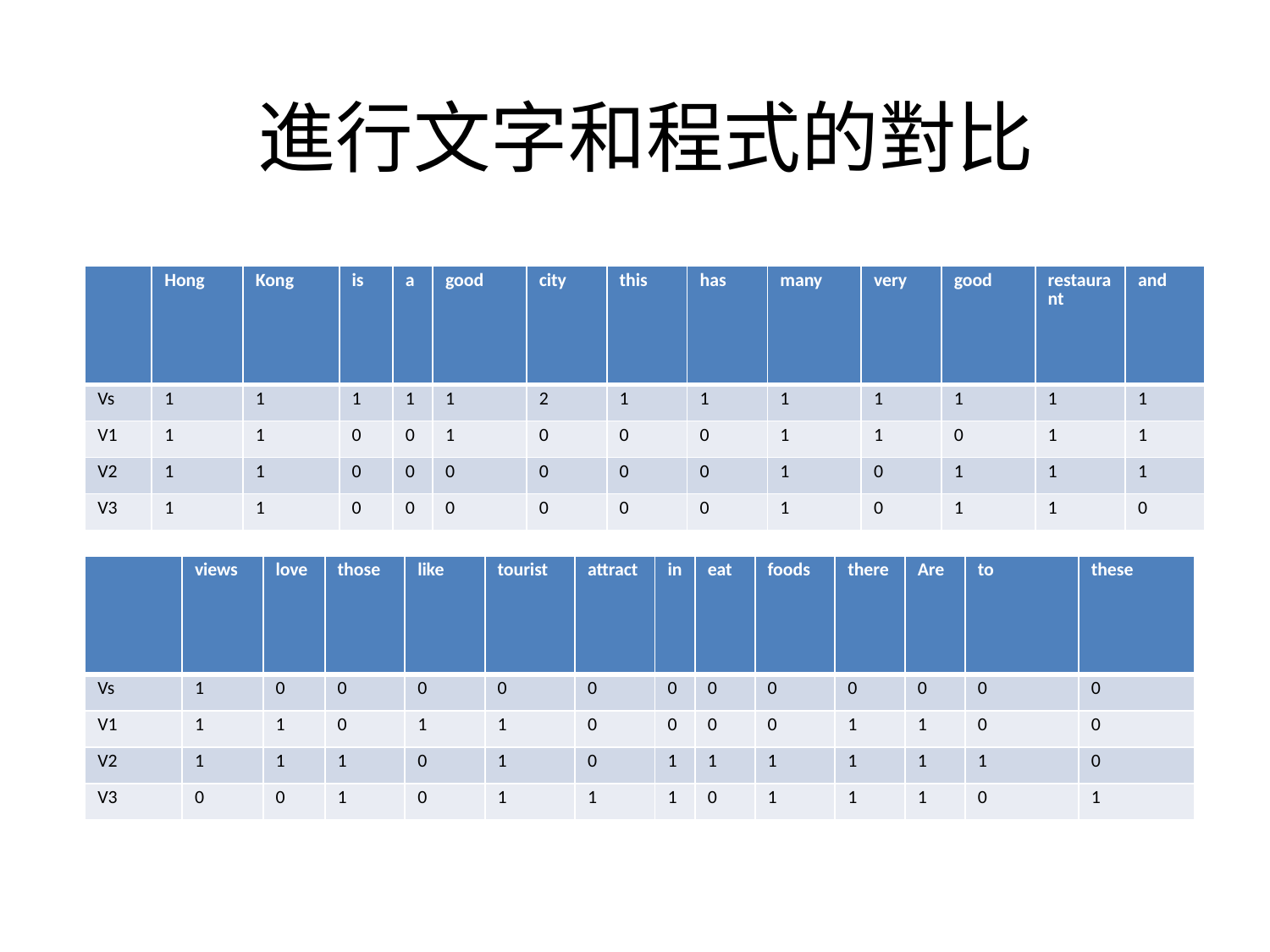

# 進行文字和程式的對比
|  | Hong | Kong | is | a | good | city | this | has | many | very | good | restaurant | and |
| --- | --- | --- | --- | --- | --- | --- | --- | --- | --- | --- | --- | --- | --- |
| Vs | 1 | 1 | 1 | 1 | 1 | 2 | 1 | 1 | 1 | 1 | 1 | 1 | 1 |
| V1 | 1 | 1 | 0 | 0 | 1 | 0 | 0 | 0 | 1 | 1 | 0 | 1 | 1 |
| V2 | 1 | 1 | 0 | 0 | 0 | 0 | 0 | 0 | 1 | 0 | 1 | 1 | 1 |
| V3 | 1 | 1 | 0 | 0 | 0 | 0 | 0 | 0 | 1 | 0 | 1 | 1 | 0 |
|  | views | love | those | like | tourist | attract | in | eat | foods | there | Are | to | these |
| --- | --- | --- | --- | --- | --- | --- | --- | --- | --- | --- | --- | --- | --- |
| Vs | 1 | 0 | 0 | 0 | 0 | 0 | 0 | 0 | 0 | 0 | 0 | 0 | 0 |
| V1 | 1 | 1 | 0 | 1 | 1 | 0 | 0 | 0 | 0 | 1 | 1 | 0 | 0 |
| V2 | 1 | 1 | 1 | 0 | 1 | 0 | 1 | 1 | 1 | 1 | 1 | 1 | 0 |
| V3 | 0 | 0 | 1 | 0 | 1 | 1 | 1 | 0 | 1 | 1 | 1 | 0 | 1 |